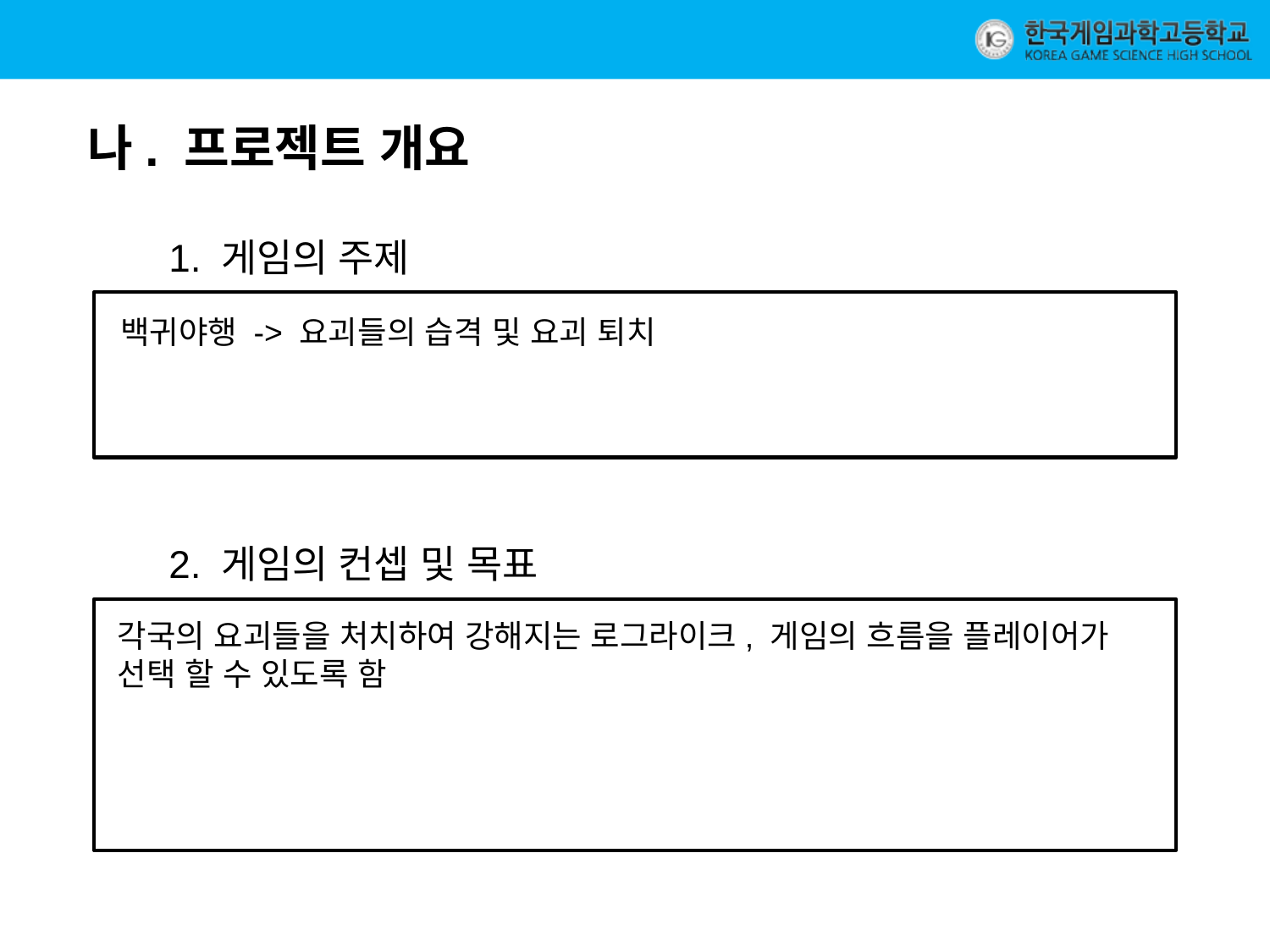

나. 프로젝트 개요
1. 게임의 주제

백귀야행 -> 요괴들의 습격 및 요괴 퇴치
2. 게임의 컨셉 및 목표

각국의 요괴들을 처치하여 강해지는 로그라이크, 게임의 흐름을 플레이어가 선택 할 수 있도록 함